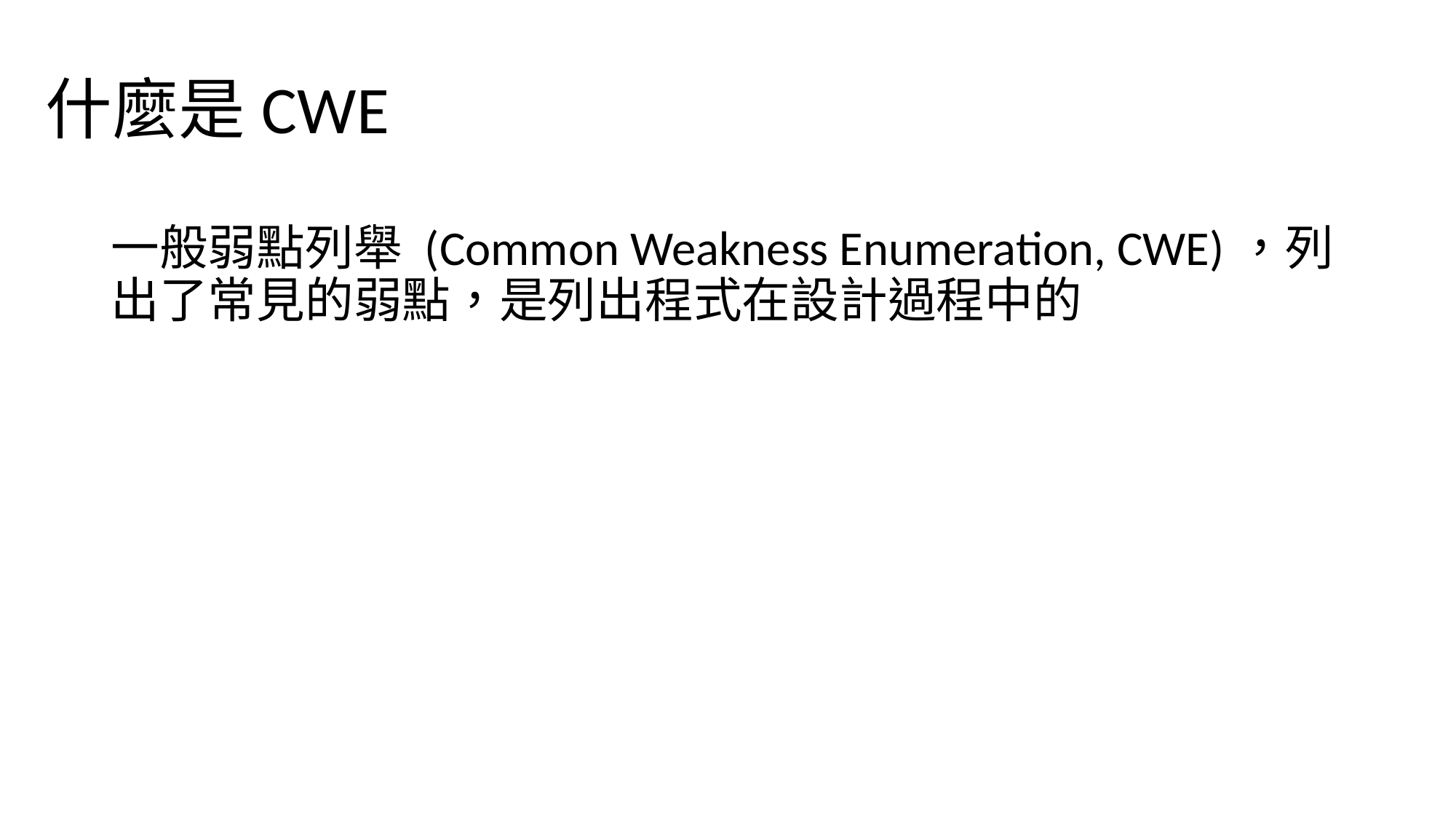

# 什麼是CWE
一般弱點列舉 (Common Weakness Enumeration, CWE)，列出了常見的弱點，是列出程式在設計過程中的